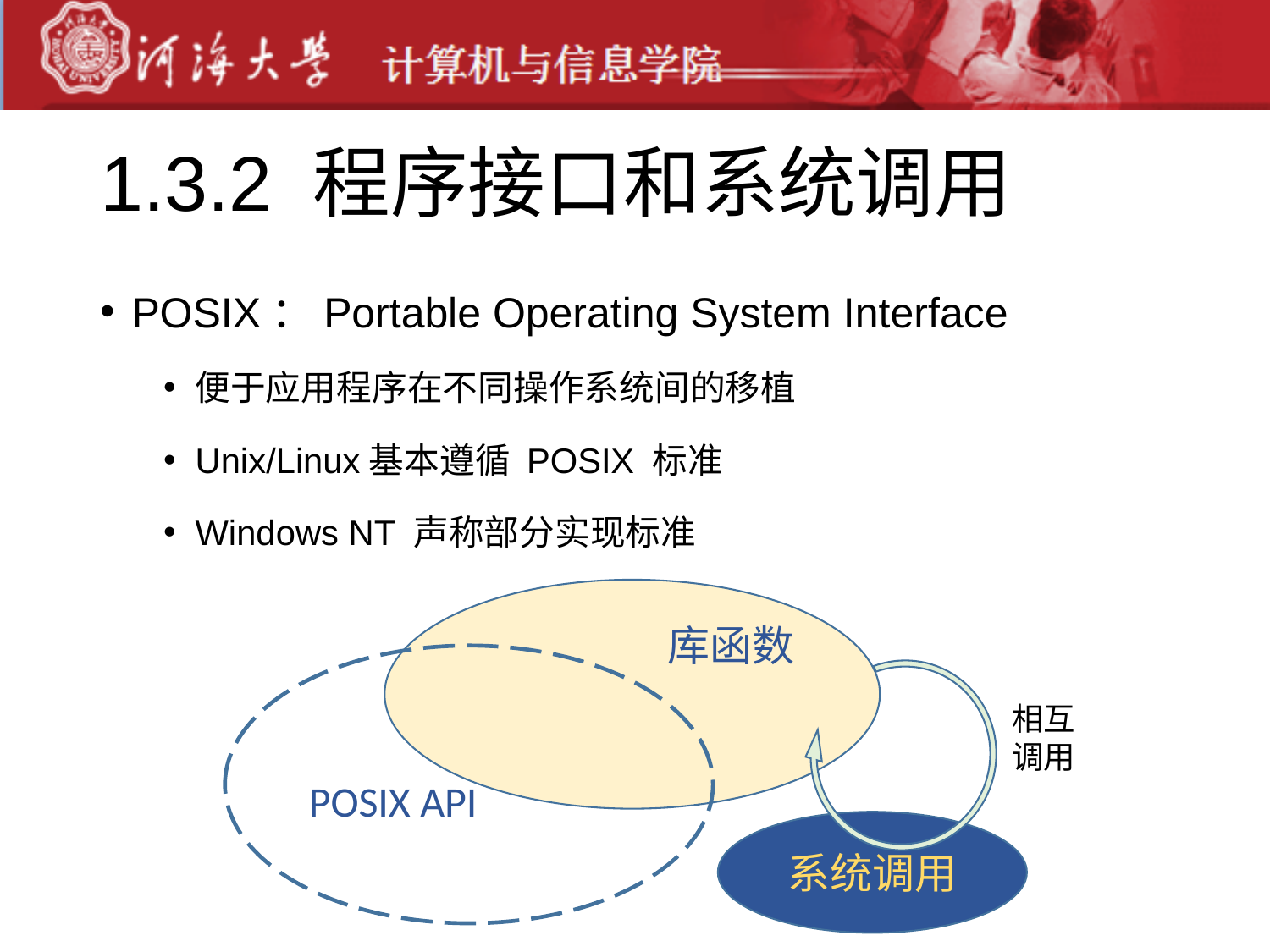

# 1.3.2 程序接口和系统调用
POSIX：Portable Operating System Interface
便于应用程序在不同操作系统间的移植
Unix/Linux基本遵循 POSIX 标准
Windows NT 声称部分实现标准
库函数
POSIX API

相互调用
系统调用